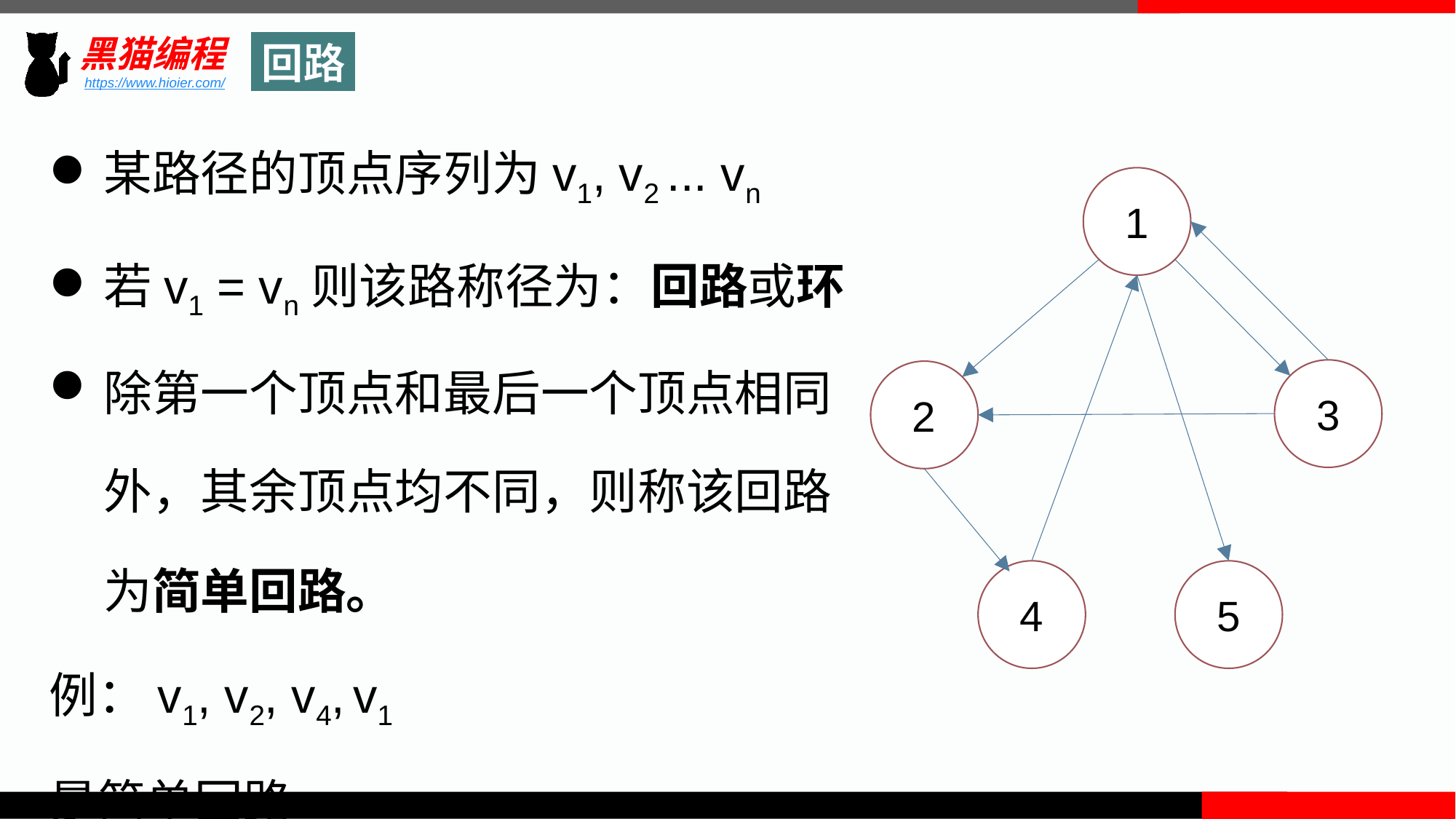

回路
某路径的顶点序列为v1, v2 ... vn
若v1 = vn则该路称径为：回路或环
除第一个顶点和最后一个顶点相同外，其余顶点均不同，则称该回路为简单回路。
例：v1, v2, v4, v1
是简单回路
1
3
2
4
5